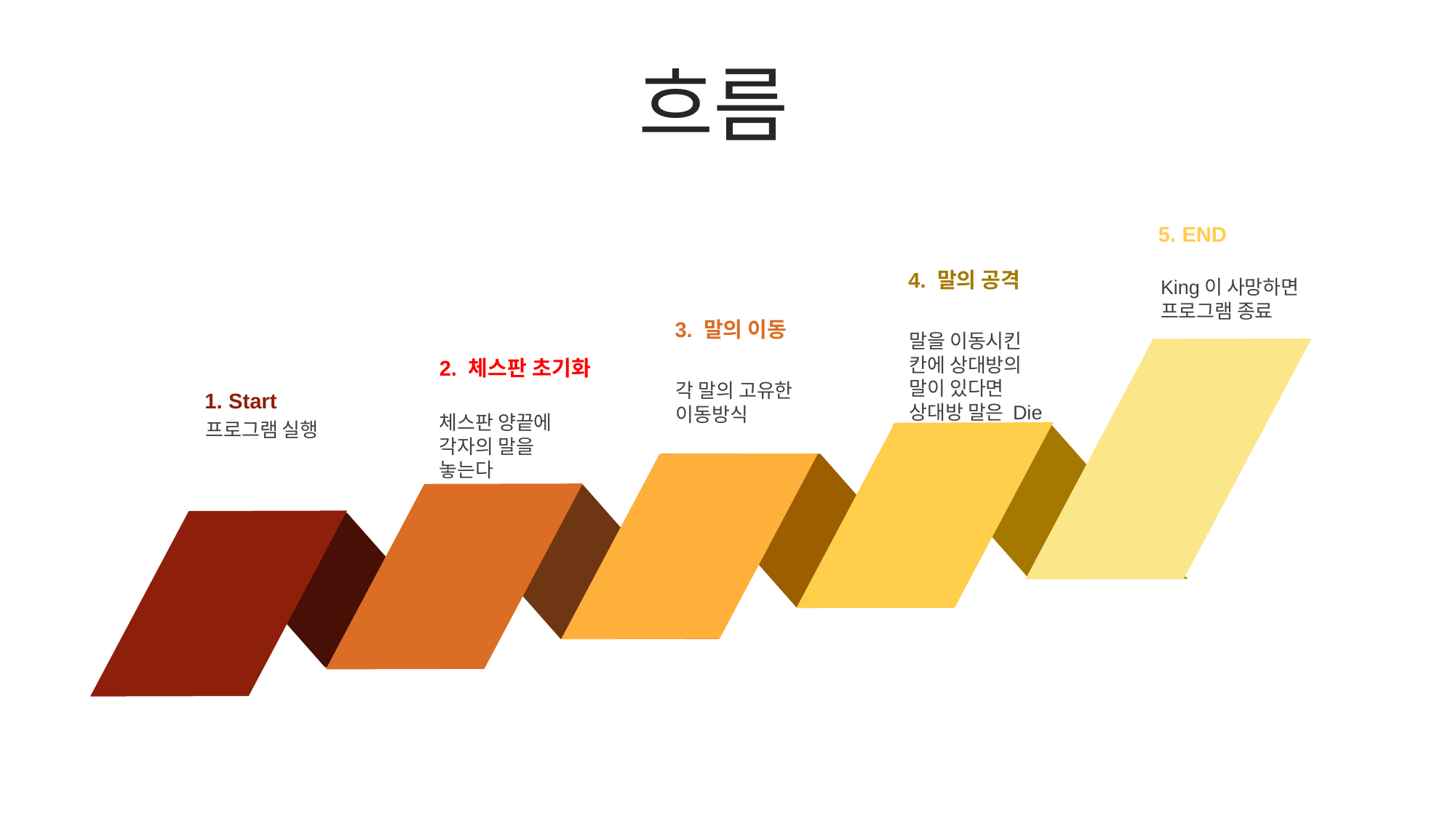

흐름
5. END

King이 사망하면
프로그램 종료
4. 말의 공격

말을 이동시킨 칸에 상대방의 말이 있다면 상대방 말은 Die

3. 말의 이동

각 말의 고유한
이동방식
2. 체스판 초기화

체스판 양끝에
각자의 말을 놓는다

1. Start
프로그램 실행